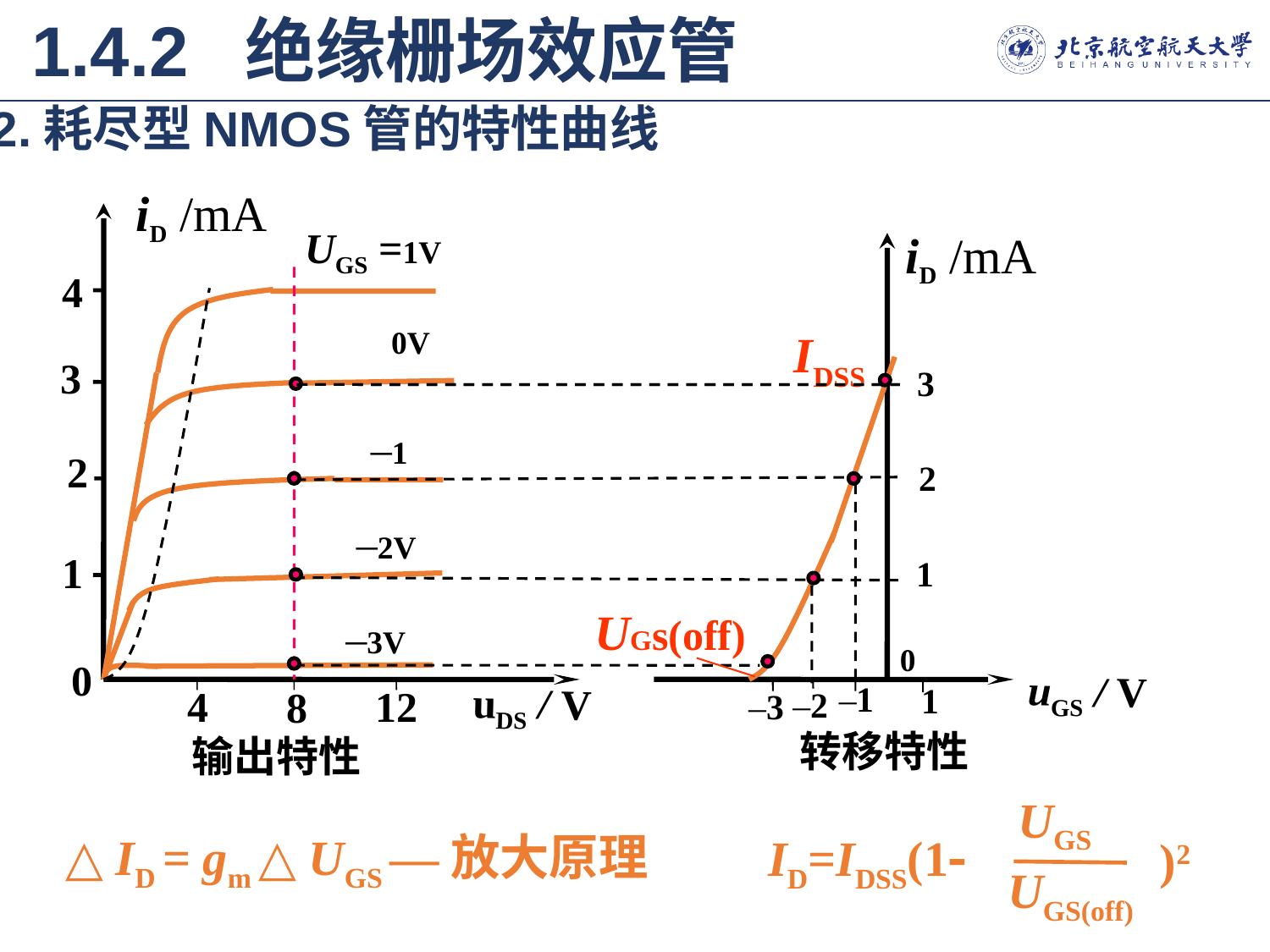

1.4.2  绝缘栅场效应管
2.耗尽型NMOS管的特性曲线
iD /mA

UGS =1V
iD /mA

4

0V
IDSS
3
3

–1
2
2

–2V

1
1

UGs(off)

–3V
0
0

 uGS / V

–1
1
4
12
 uDS / V
8

–2

–3

转移特性
输出特性
UGS
ID=IDSS(1−
)2
UGS(off)

△ ID = gm △ UGS —放大原理
21